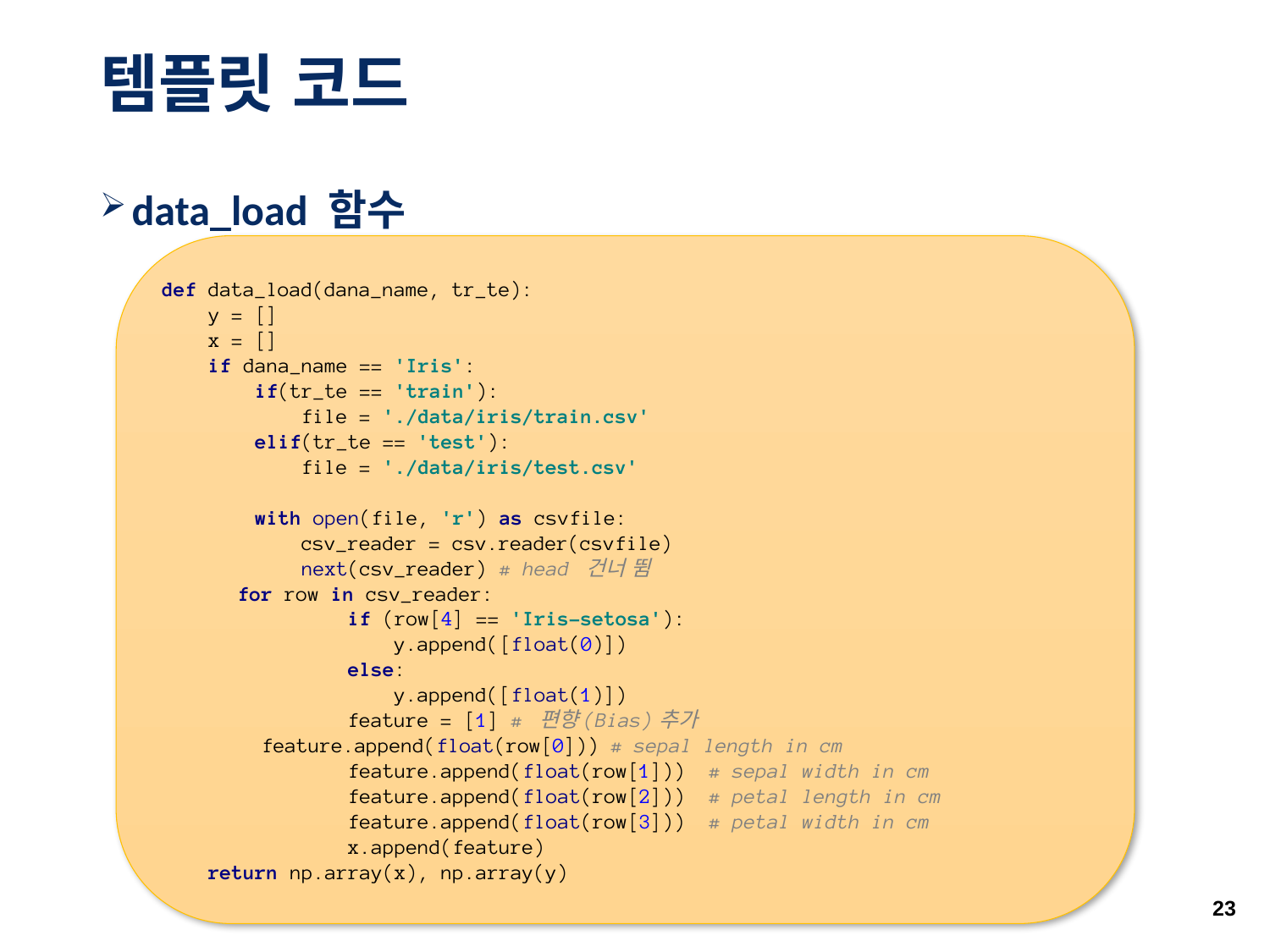

# 템플릿 코드
data_load 함수

def data_load(dana_name, tr_te):
    y = []
    x = []
    if dana_name == 'Iris':
        if(tr_te == 'train'):
            file = './data/iris/train.csv'
        elif(tr_te == 'test'):
            file = './data/iris/test.csv'
        with open(file, 'r') as csvfile:
            csv_reader = csv.reader(csvfile)
            next(csv_reader) # head 건너 뜀
            for row in csv_reader:
                if (row[4] == 'Iris-setosa'):
                    y.append([float(0)])
                else:
                    y.append([float(1)])
                feature = [1] # 편향(Bias)추가
                feature.append(float(row[0])) # sepal length in cm
                feature.append(float(row[1]))  # sepal width in cm
                feature.append(float(row[2]))  # petal length in cm
                feature.append(float(row[3]))  # petal width in cm
                x.append(feature)
    return np.array(x), np.array(y)
23